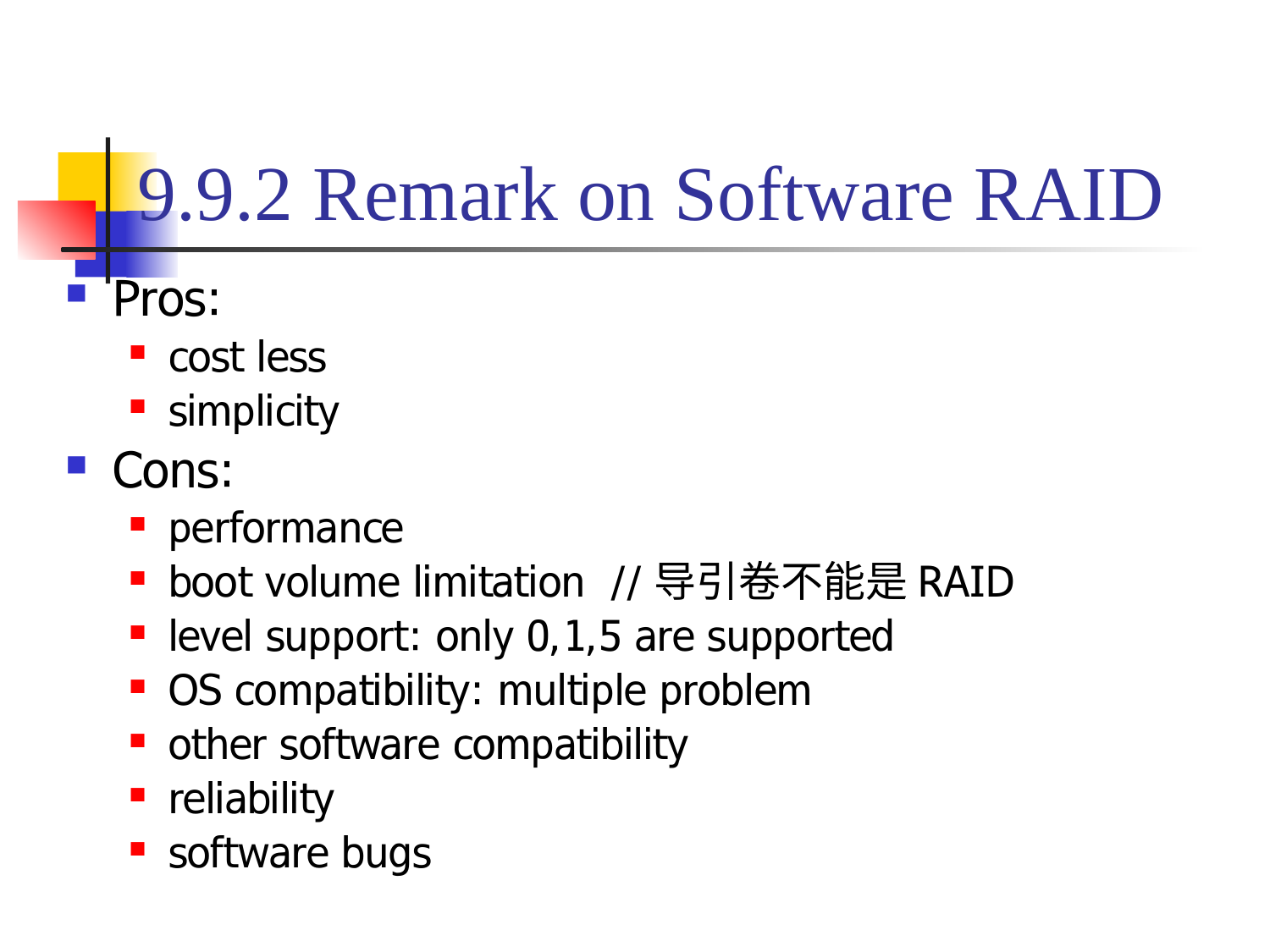

# 9.9.2 Remark on Software RAID
Pros:
cost less
simplicity
Cons:
performance
boot volume limitation  //导引卷不能是RAID
level support: only 0,1,5 are supported
OS compatibility: multiple problem
other software compatibility
reliability
software bugs